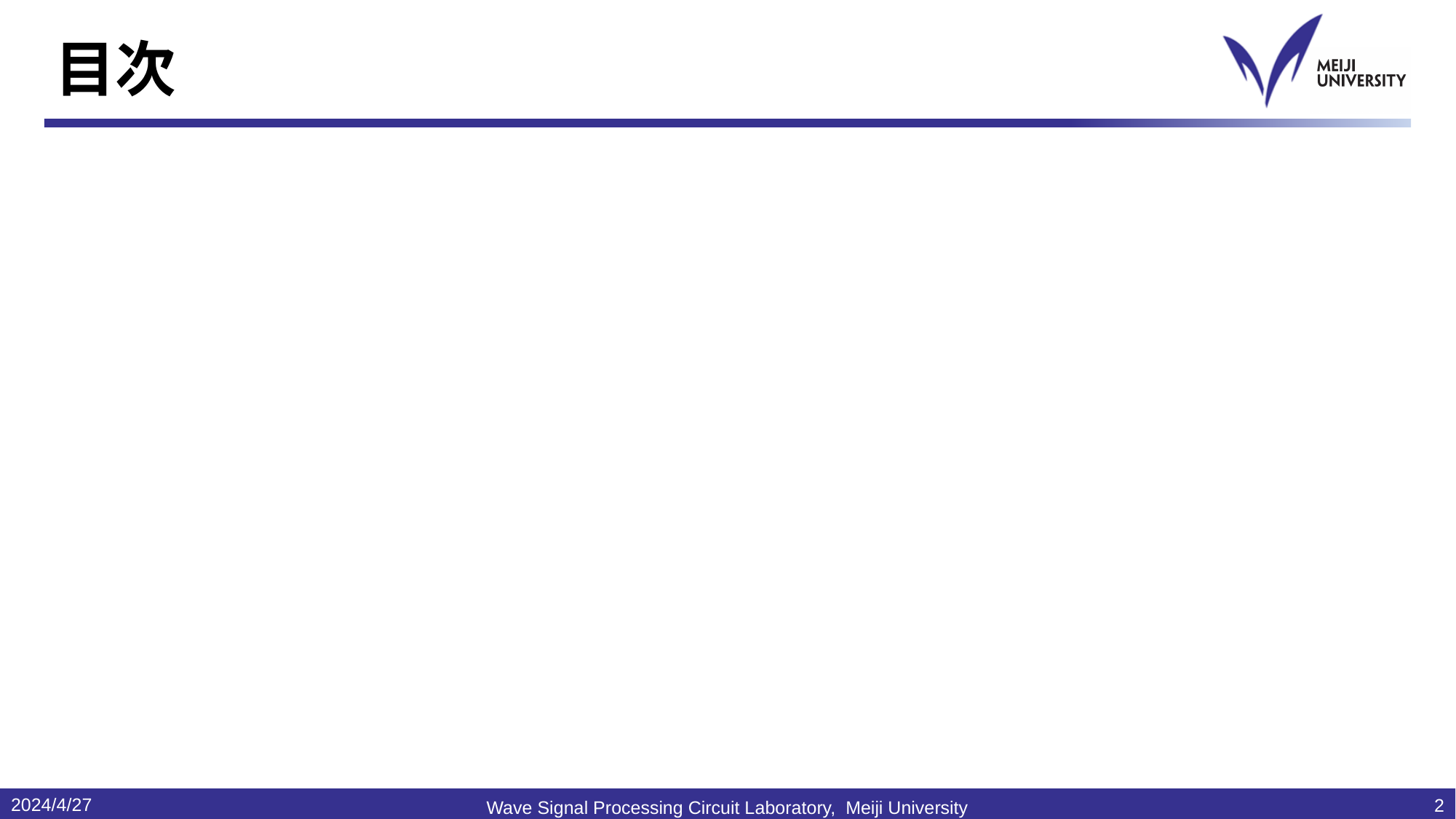

# 目次
2024/4/27
2
Wave Signal Processing Circuit Laboratory,  Meiji University